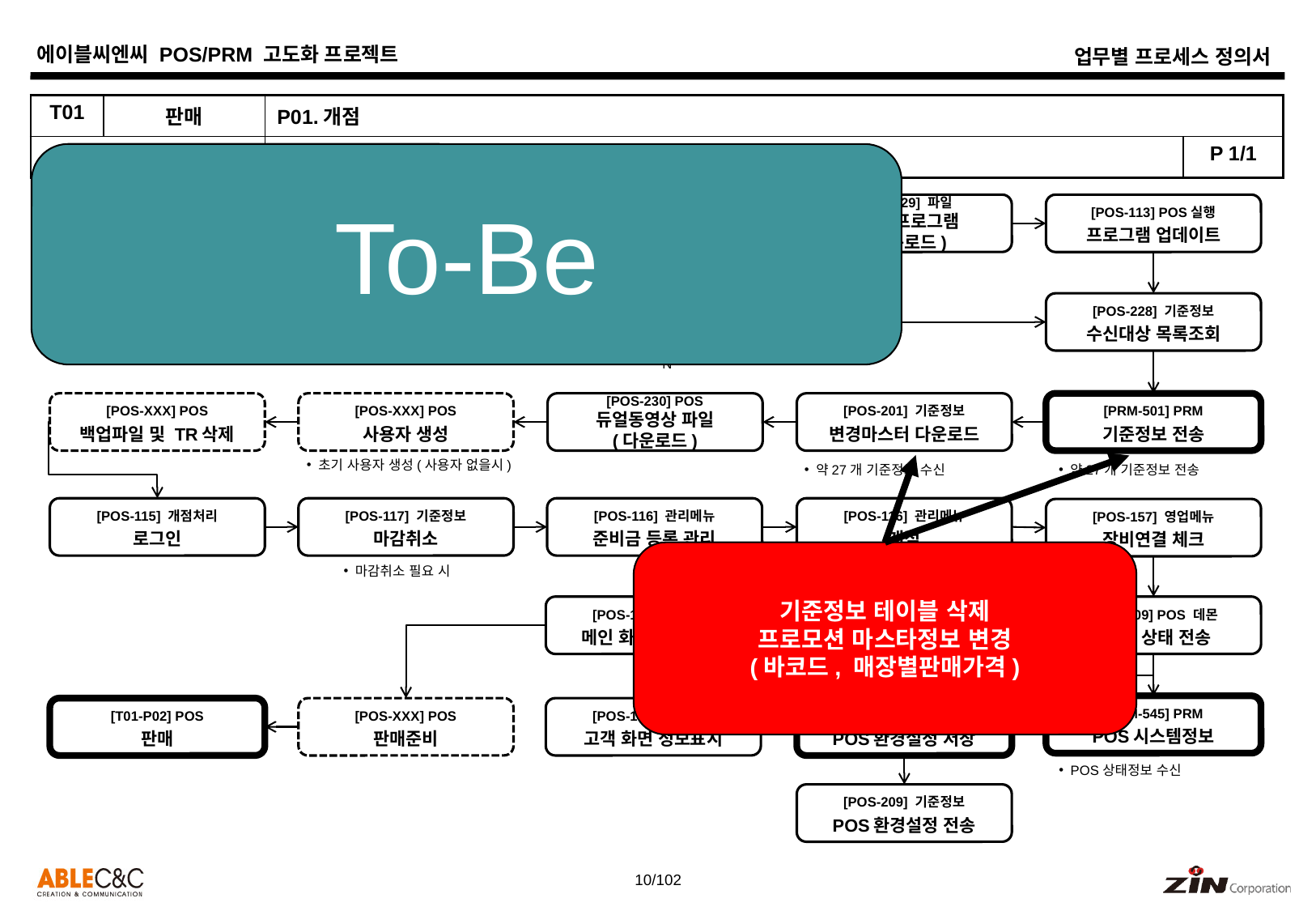

| T01 | 판매 | P01.개점 |  |
| --- | --- | --- | --- |
| T01-P01-1 |  | 판매-개점 | P 1/1 |
To-Be
[POS-XXX] POS
개점준비
[POS-229] 파일
POS 프로그램
(다운로드)
[POS-113] POS실행
프로그램 업데이트
[POS-113] POS실행
POS 프로그램 실행
[POS-231] 실시간정보조회
POS 버전체크
프로그램 다운로드(버전변경시)
[POS-228] 기준정보
수신대상 목록조회
버전
변경
Y
N
[POS-XXX] POS
백업파일 및 TR삭제
[POS-XXX] POS
사용자 생성
[POS-230] POS
듀얼동영상 파일
(다운로드)
[POS-201] 기준정보
변경마스터 다운로드
[PRM-501] PRM
기준정보 전송
초기 사용자 생성(사용자 없을시)
약27개 기준정보 수신
약27개 기준정보 전송
[POS-115] 개점처리
로그인
[POS-117] 기준정보
마감취소
[POS-116] 관리메뉴
준비금 등록 관리
[POS-116] 관리메뉴
개점
[POS-157] 영업메뉴
장비연결 체크
기준정보 테이블 삭제
프로모션 마스타정보 변경
(바코드, 매장별판매가격)
마감취소 필요 시
[POS-106] 판매등록
메인 화면 정보 표시
[POS-109] POS 데몬
POS 상태 전송
[PRM-545] PRM
POS시스템정보
[T01-P02] POS
판매
[POS-XXX] POS
판매준비
[POS-181] 기타기능
고객 화면 정보표시
[PRM-546] PRM
POS환경설정 저장
POS상태정보 수신
[POS-209] 기준정보
POS환경설정 전송